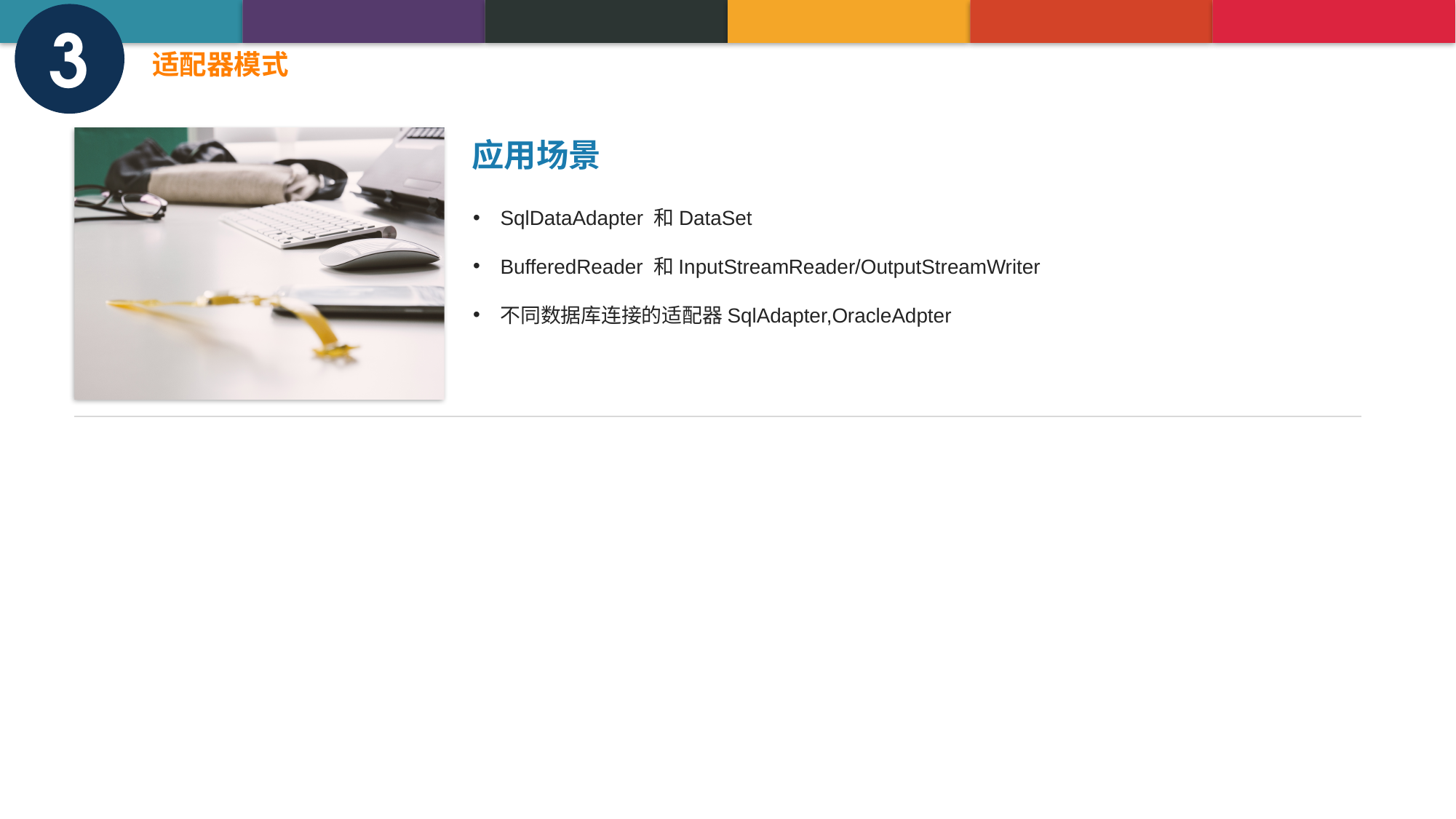

3
适配器模式

应用场景
SqlDataAdapter 和DataSet
BufferedReader 和InputStreamReader/OutputStreamWriter
不同数据库连接的适配器SqlAdapter,OracleAdpter